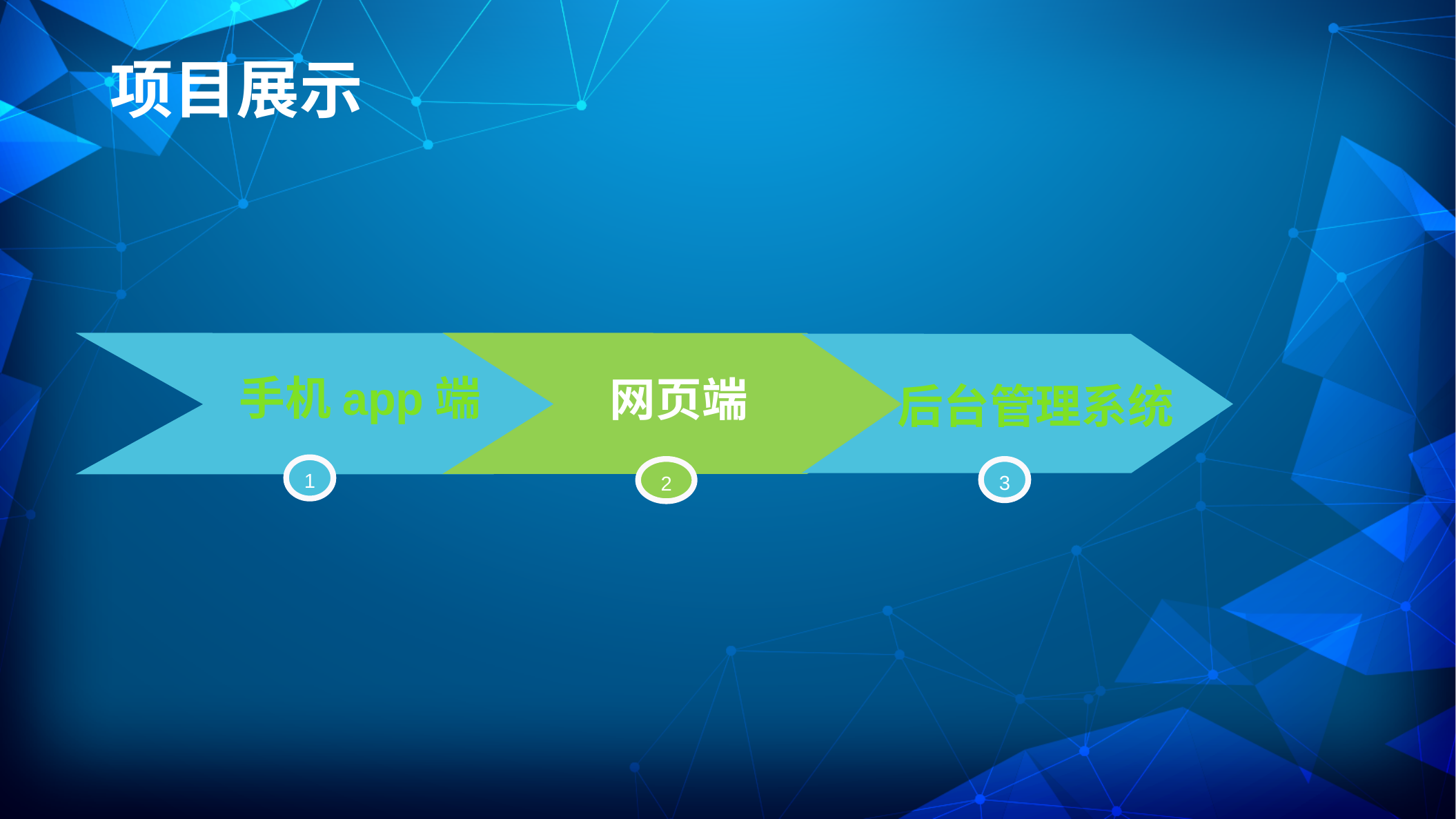

项目展示

手机app端

网页端

后台管理系统

1

2

3